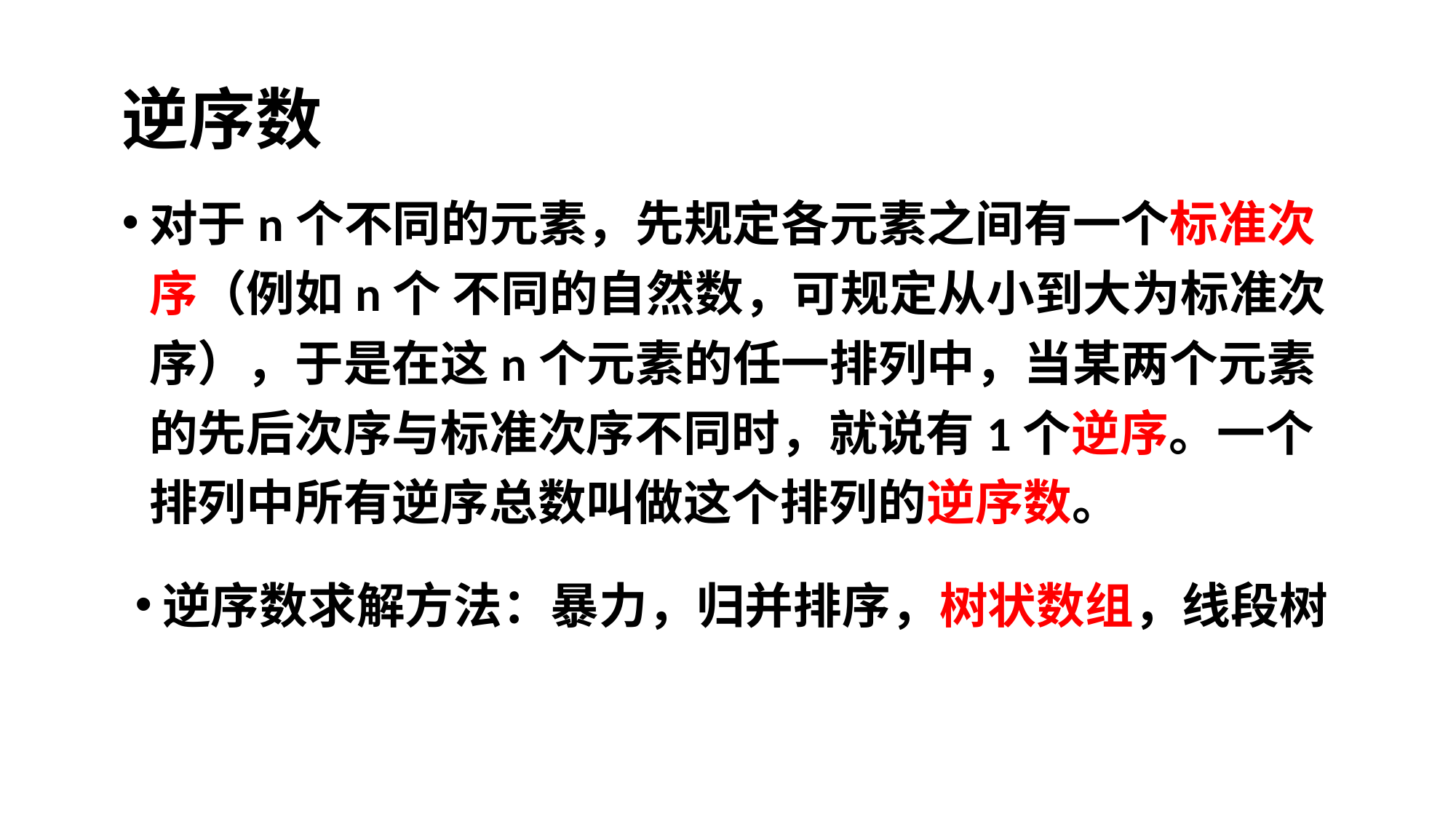

逆序数
对于n个不同的元素，先规定各元素之间有一个标准次序（例如n个 不同的自然数，可规定从小到大为标准次序），于是在这n个元素的任一排列中，当某两个元素的先后次序与标准次序不同时，就说有1个逆序。一个排列中所有逆序总数叫做这个排列的逆序数。
逆序数求解方法：暴力，归并排序，树状数组，线段树